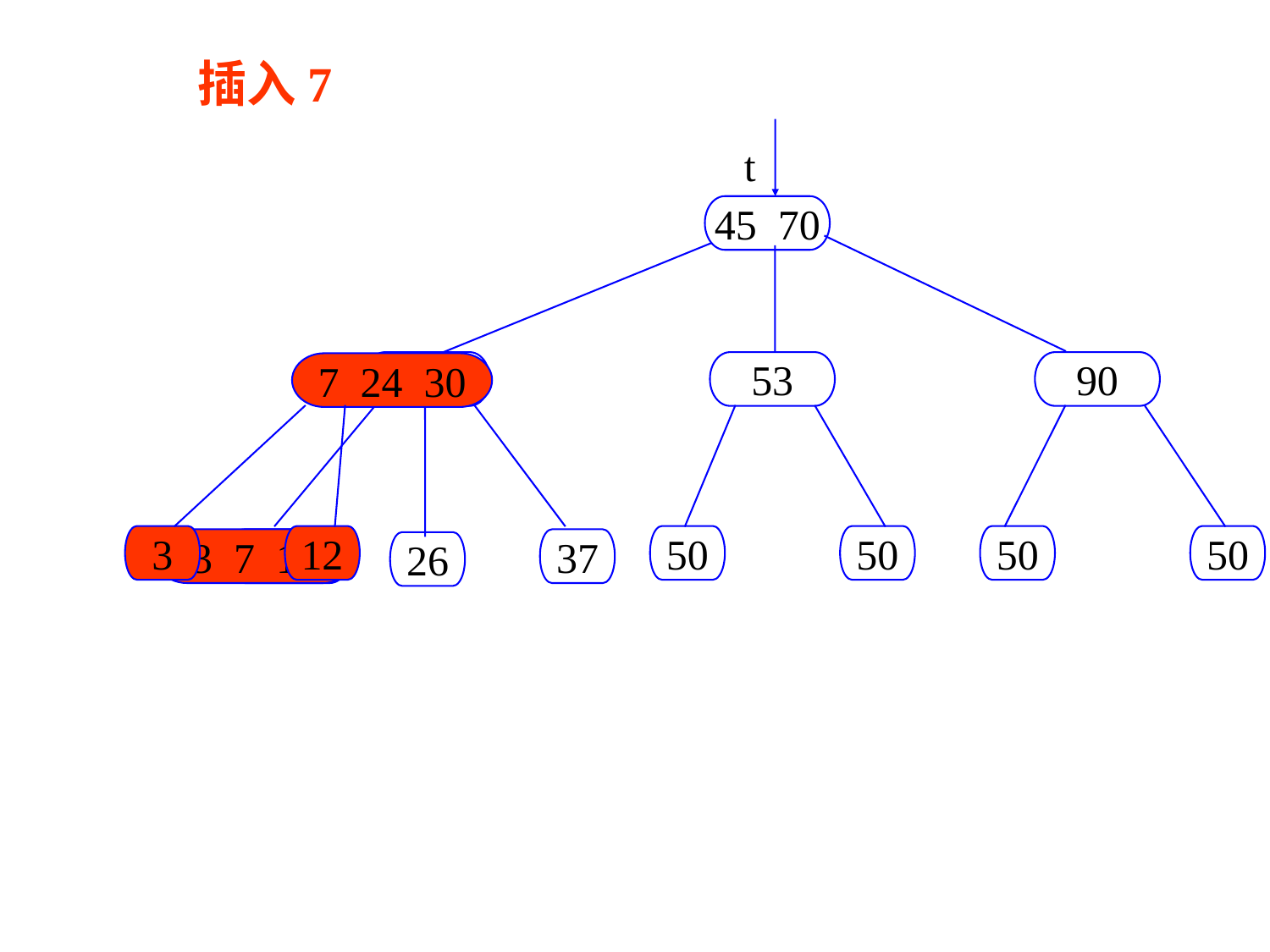

插入7

t
45  70

24  30
53
90
7  24  30

3
12
50
50
50
50
3  7  12
3  12
37
26